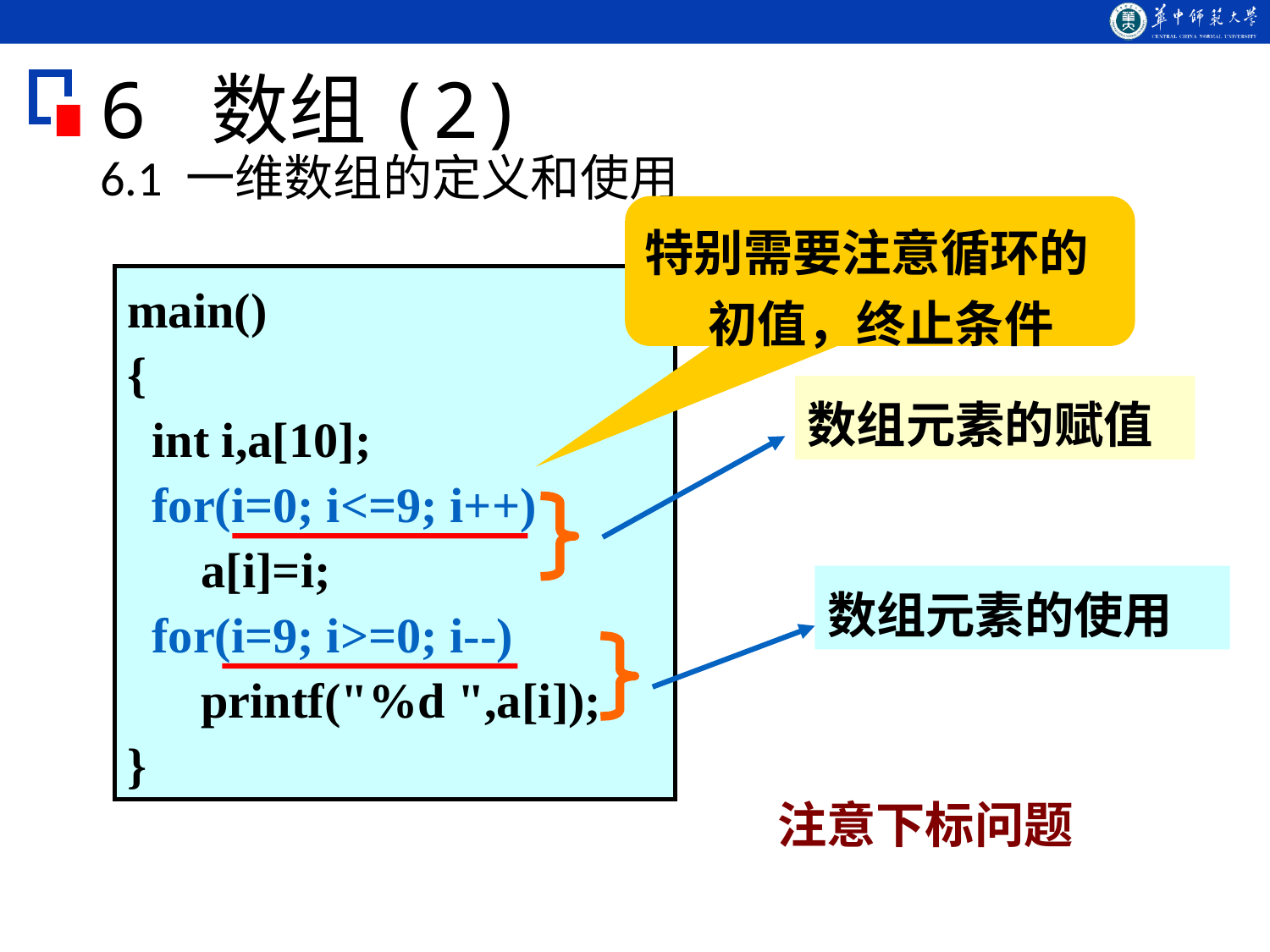

# 6 数组(2)
6.1 一维数组的定义和使用
特别需要注意循环的初值，终止条件
main()
{
  int i,a[10];
  for(i=0; i<=9; i++)
      a[i]=i;
  for(i=9; i>=0; i--)
      printf("%d ",a[i]);
}
数组元素的赋值

数组元素的使用

注意下标问题